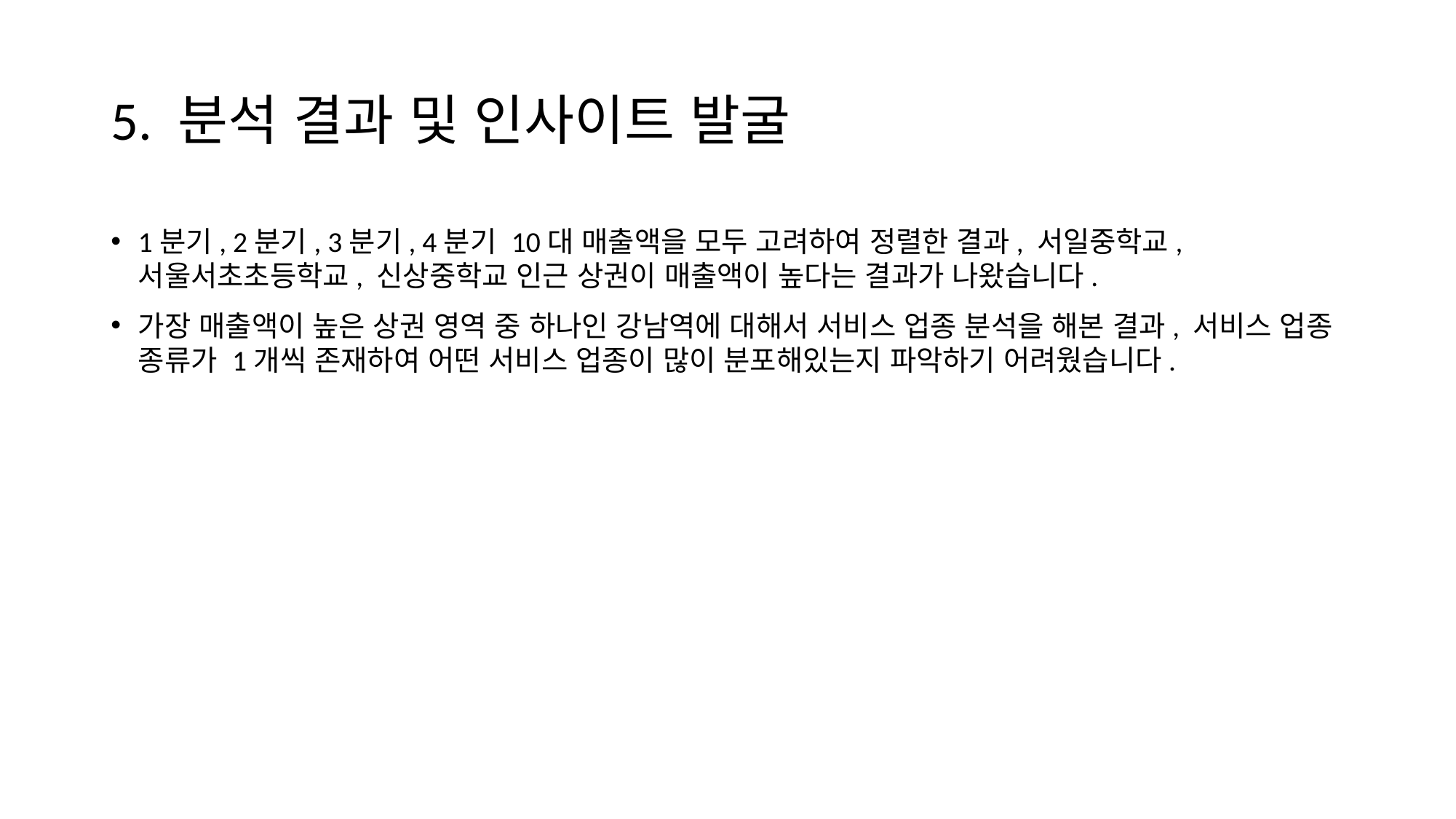

# 5. 분석 결과 및 인사이트 발굴
1분기, 2분기, 3분기, 4분기 10대 매출액을 모두 고려하여 정렬한 결과, 서일중학교, 서울서초초등학교, 신상중학교 인근 상권이 매출액이 높다는 결과가 나왔습니다.
가장 매출액이 높은 상권 영역 중 하나인 강남역에 대해서 서비스 업종 분석을 해본 결과, 서비스 업종 종류가 1개씩 존재하여 어떤 서비스 업종이 많이 분포해있는지 파악하기 어려웠습니다.